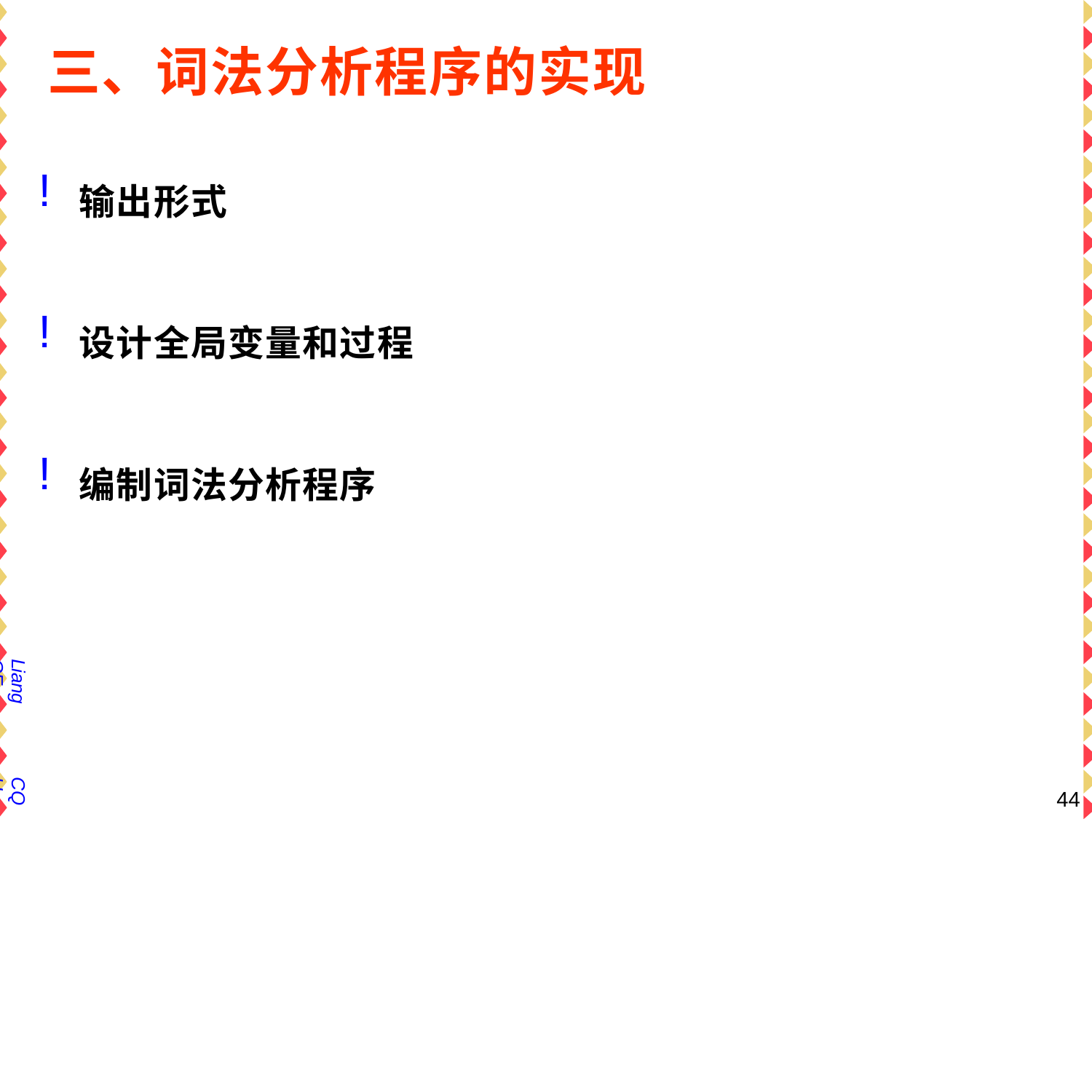

# 三、词法分析程序的实现
输出形式

设计全局变量和过程

编制词法分析程序
Liang GE
CQU
44